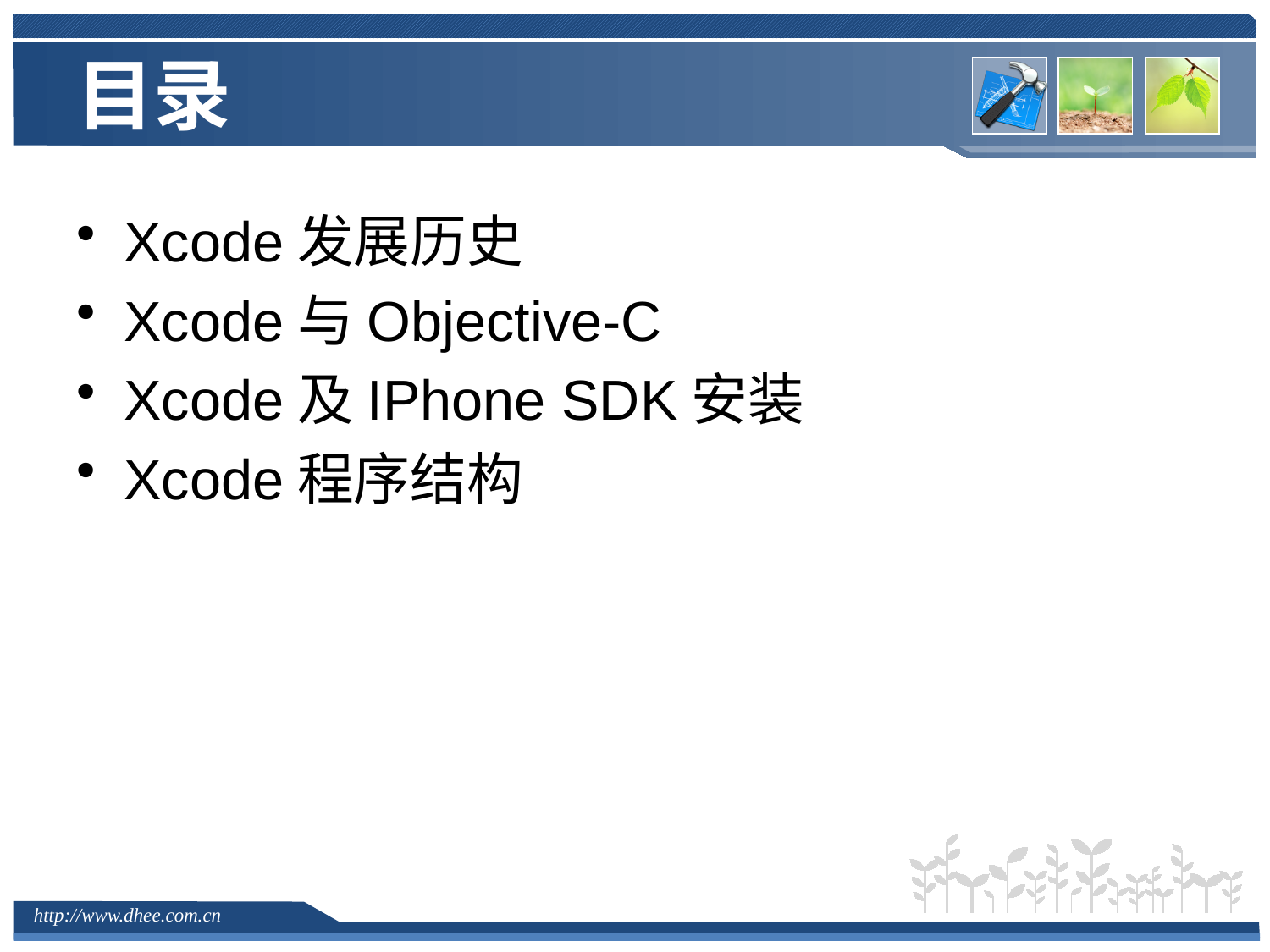

# 目录
Xcode发展历史
Xcode与Objective-C
Xcode及IPhone SDK安装
Xcode程序结构